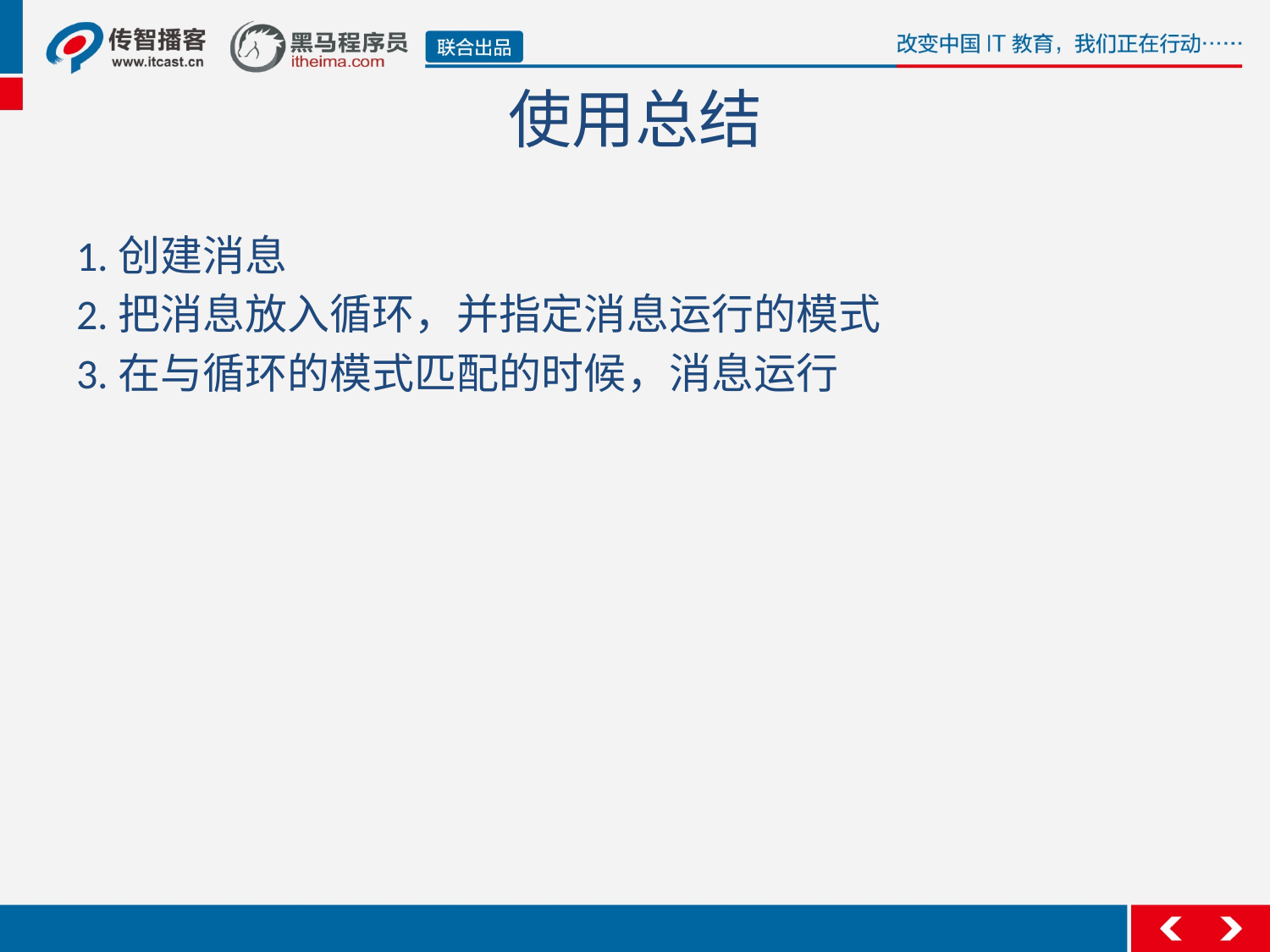

# 使用总结
1.创建消息
2.把消息放入循环，并指定消息运行的模式
3.在与循环的模式匹配的时候，消息运行